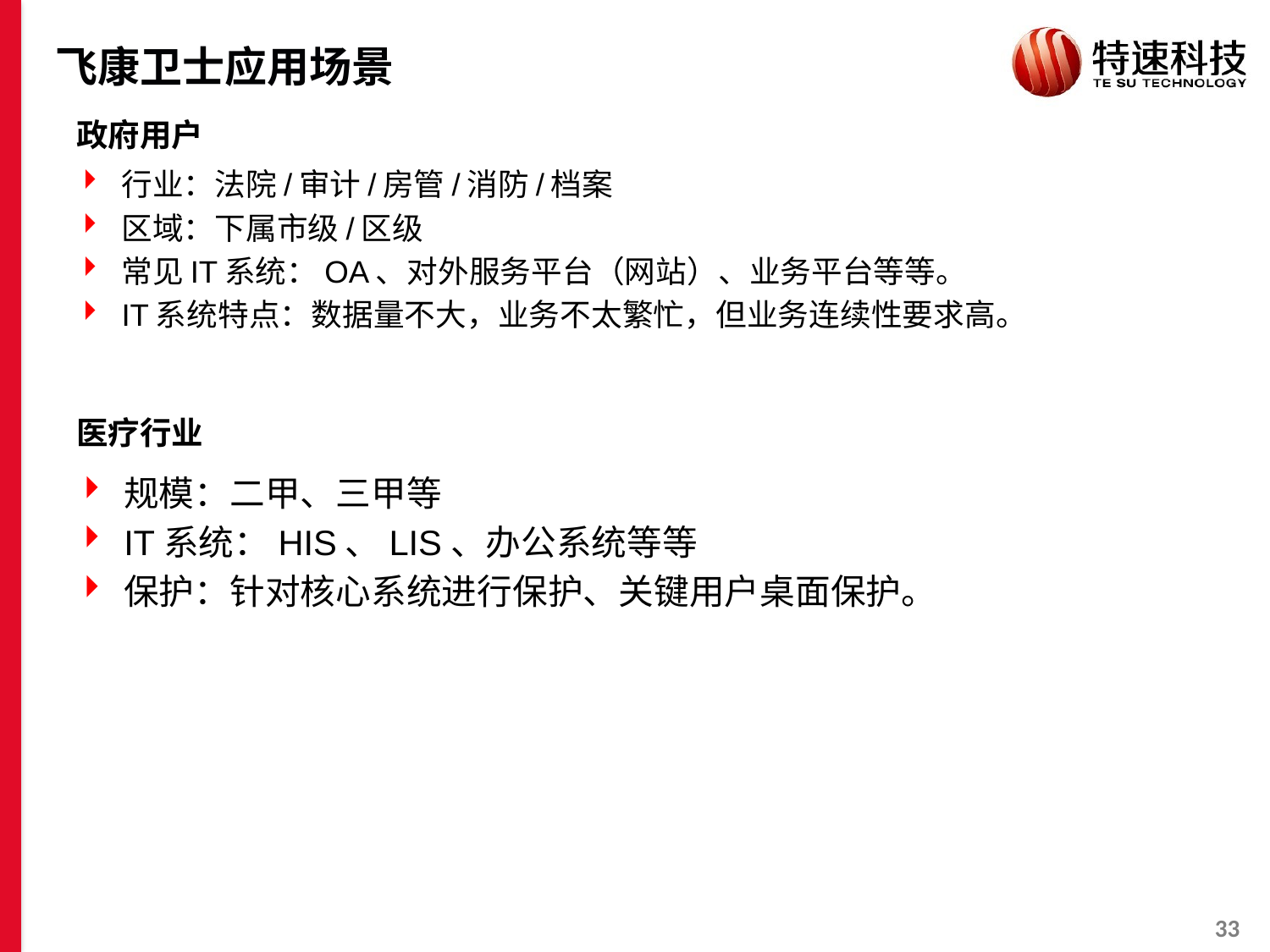

# 飞康卫士应用场景
政府用户
行业：法院/审计/房管/消防/档案
区域：下属市级/区级
常见IT系统：OA、对外服务平台（网站）、业务平台等等。
IT系统特点：数据量不大，业务不太繁忙，但业务连续性要求高。

医疗行业
规模：二甲、三甲等
IT系统：HIS、LIS、办公系统等等
保护：针对核心系统进行保护、关键用户桌面保护。

33